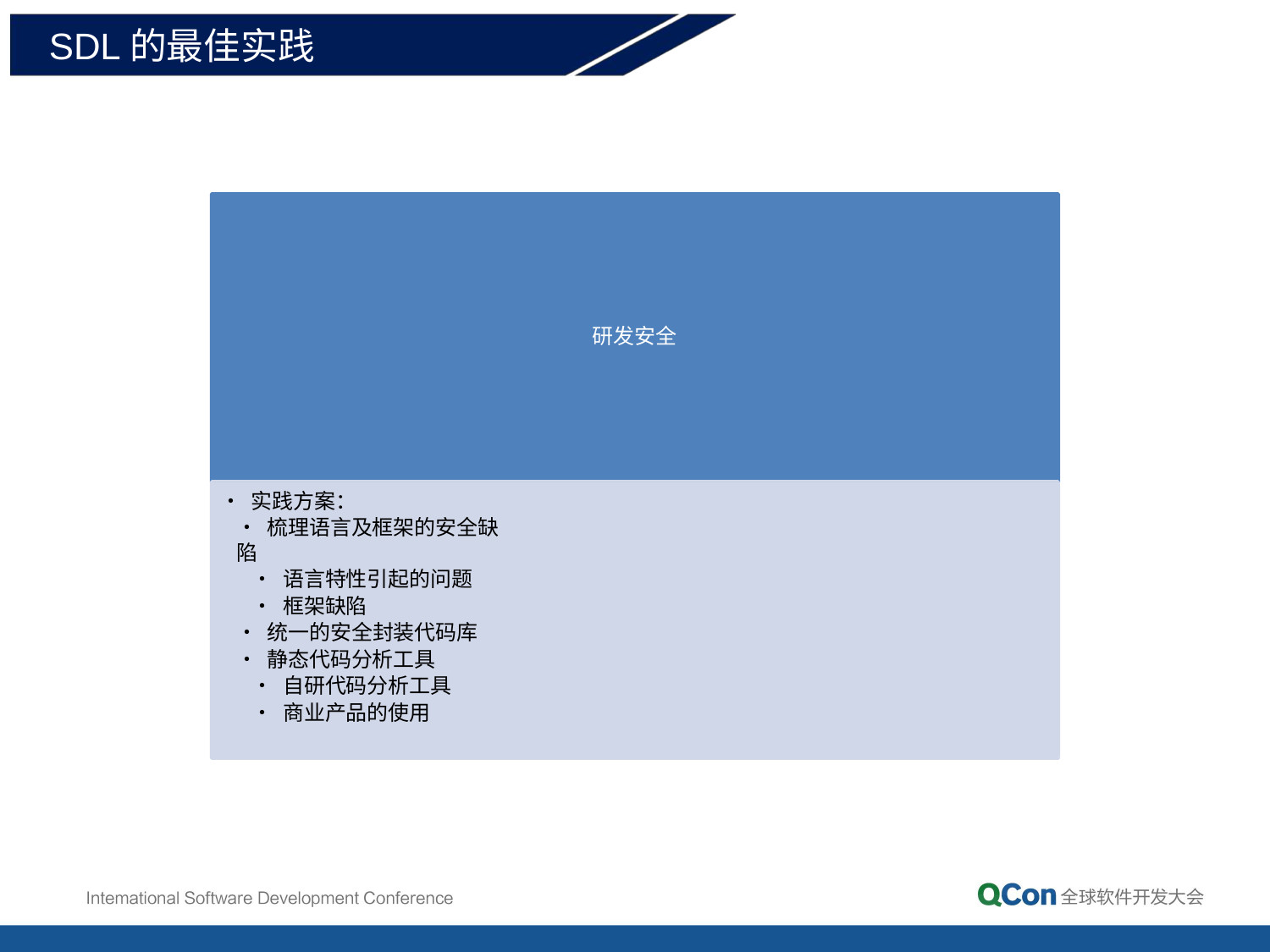

# SDL的最佳实践

研发安全

• 实践方案：
• 梳理语言及框架的安全缺陷
• 语言特性引起的问题
• 框架缺陷
• 统一的安全封装代码库
• 静态代码分析工具
• 自研代码分析工具
• 商业产品的使用